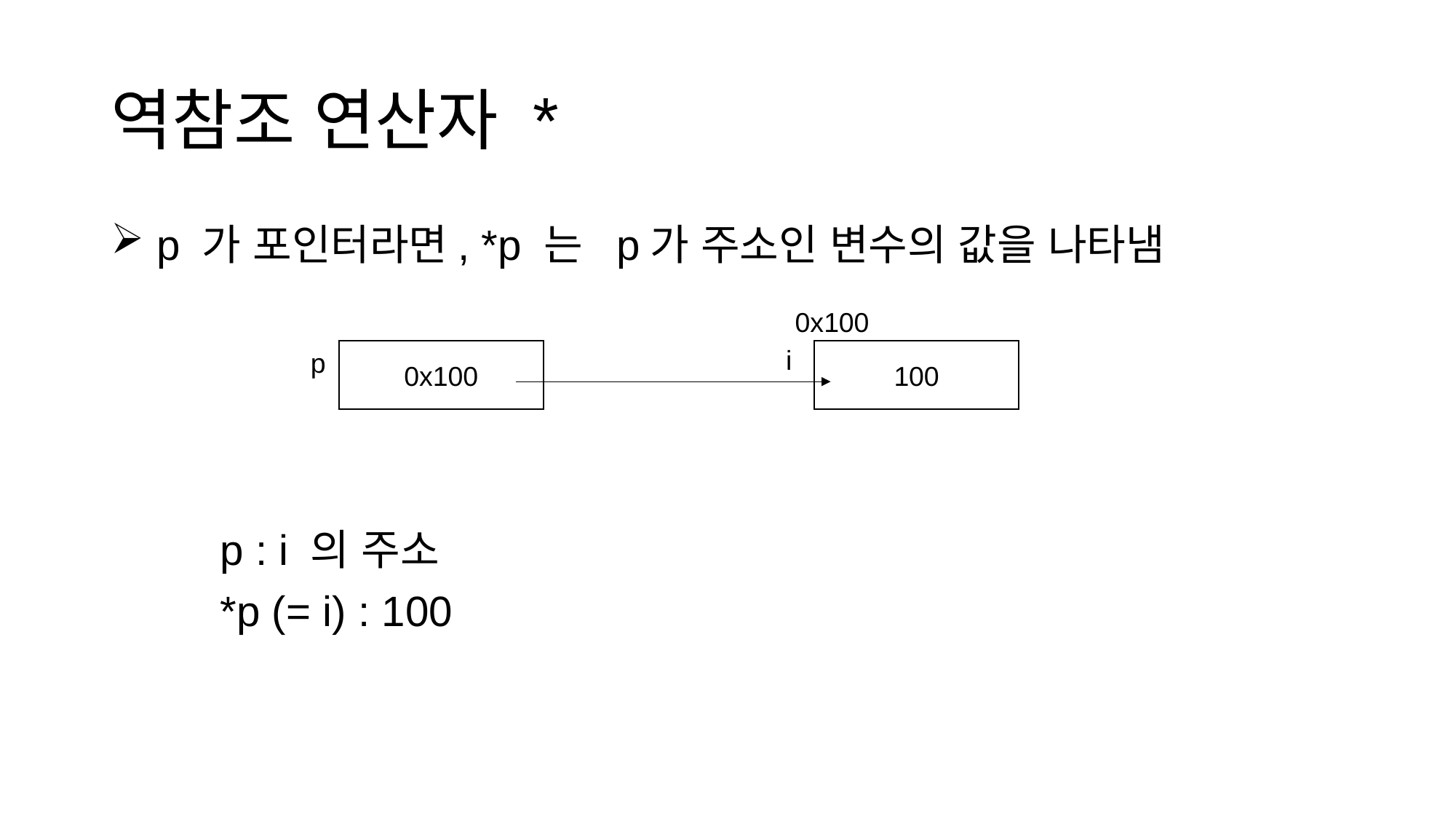

# 역참조 연산자 *
 p 가 포인터라면, *p 는  p가 주소인 변수의 값을 나타냄

	p : i 의 주소
	*p (= i) : 100
0x100
i
100
p
0x100